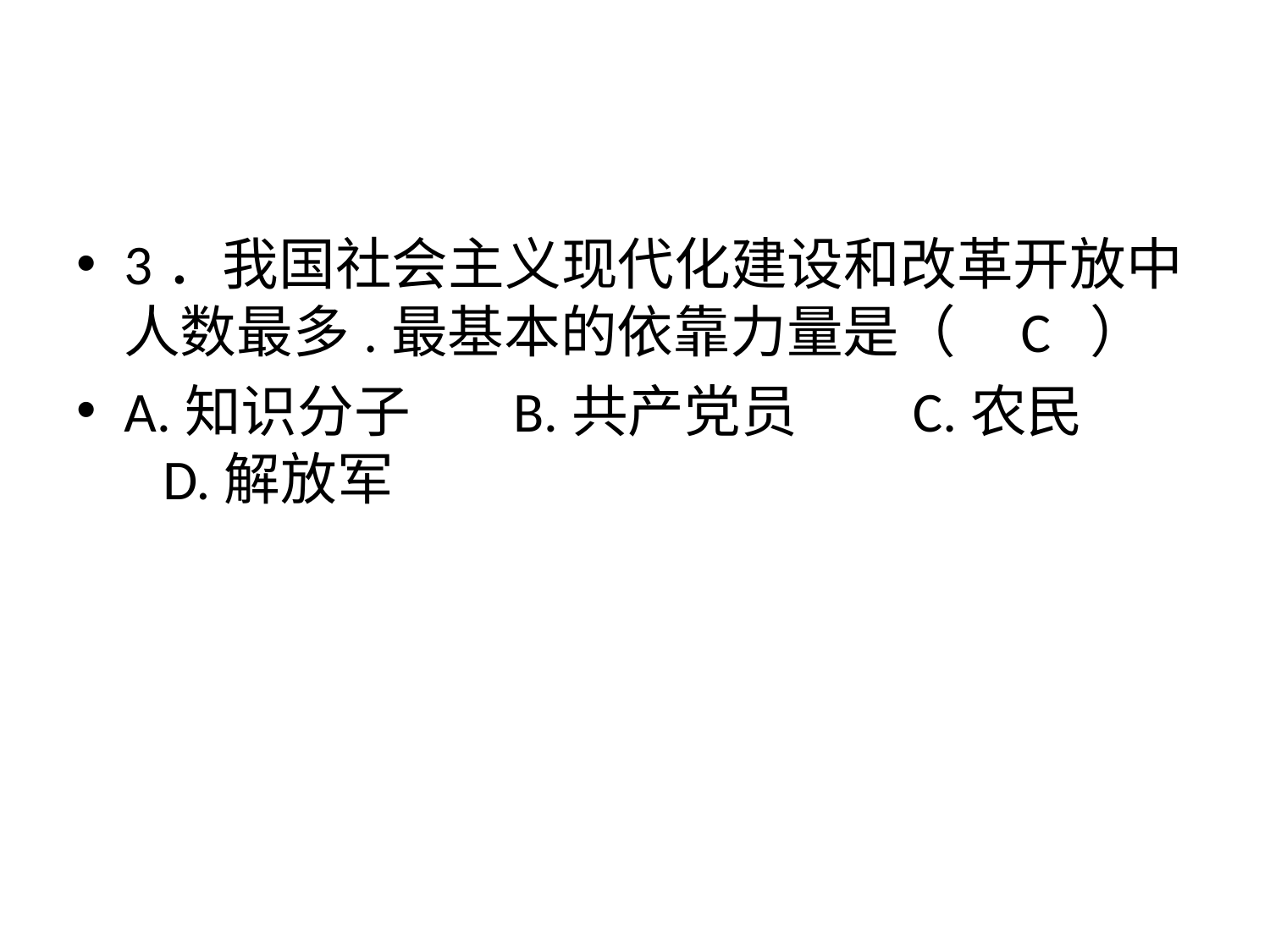

#
3．我国社会主义现代化建设和改革开放中人数最多.最基本的依靠力量是（    C  ）
A.知识分子       B.共产党员        C.农民           D.解放军